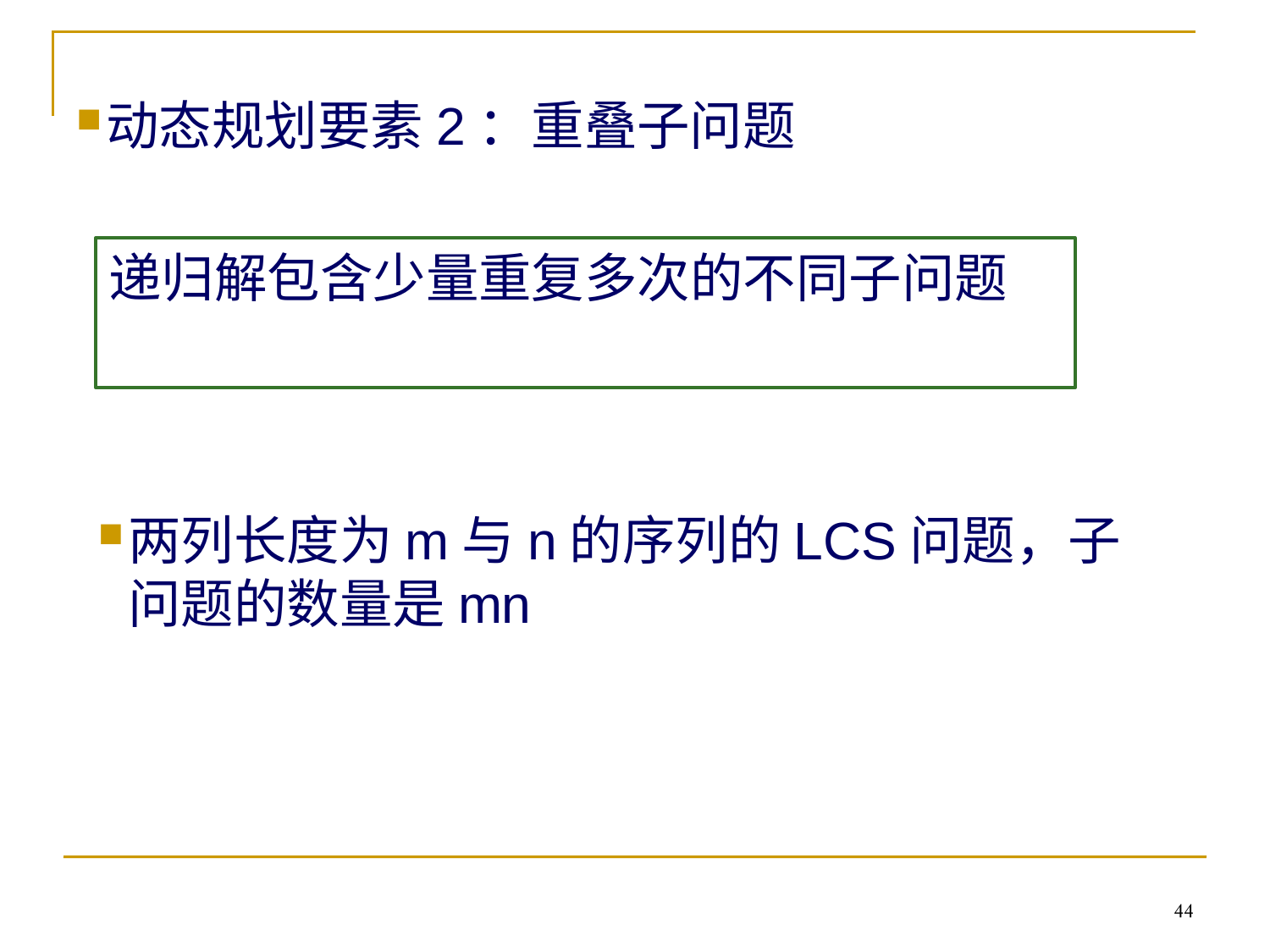

动态规划要素2：重叠子问题
递归解包含少量重复多次的不同子问题
两列长度为m与n的序列的LCS问题，子问题的数量是mn
44